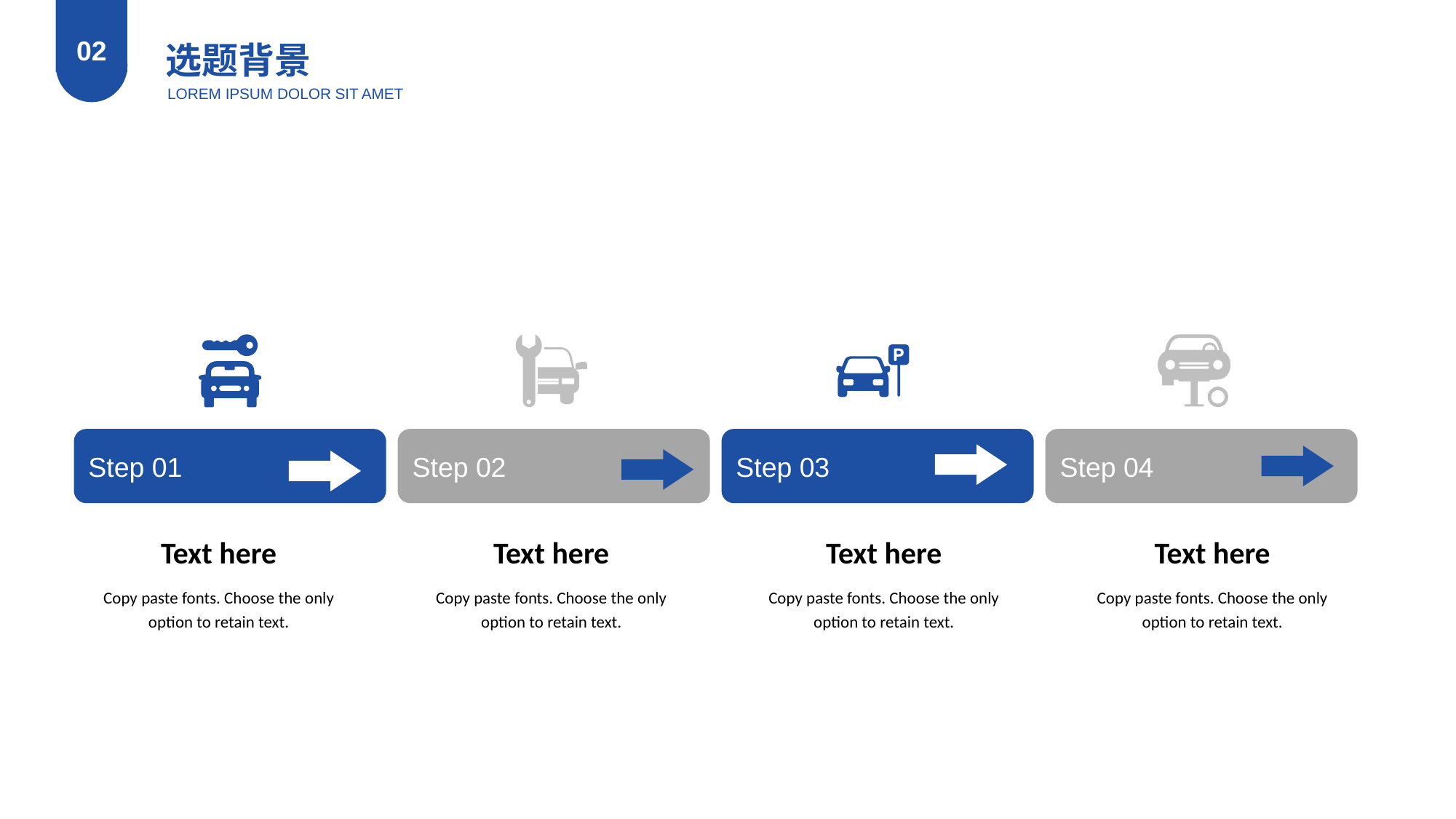

02
选题背景
LOREM IPSUM DOLOR SIT AMET

Step 01
Step 02
Step 03
Step 04

Text here
Text here
Text here
Text here
Copy paste fonts. Choose the only option to retain text.
Copy paste fonts. Choose the only option to retain text.
Copy paste fonts. Choose the only option to retain text.
Copy paste fonts. Choose the only option to retain text.